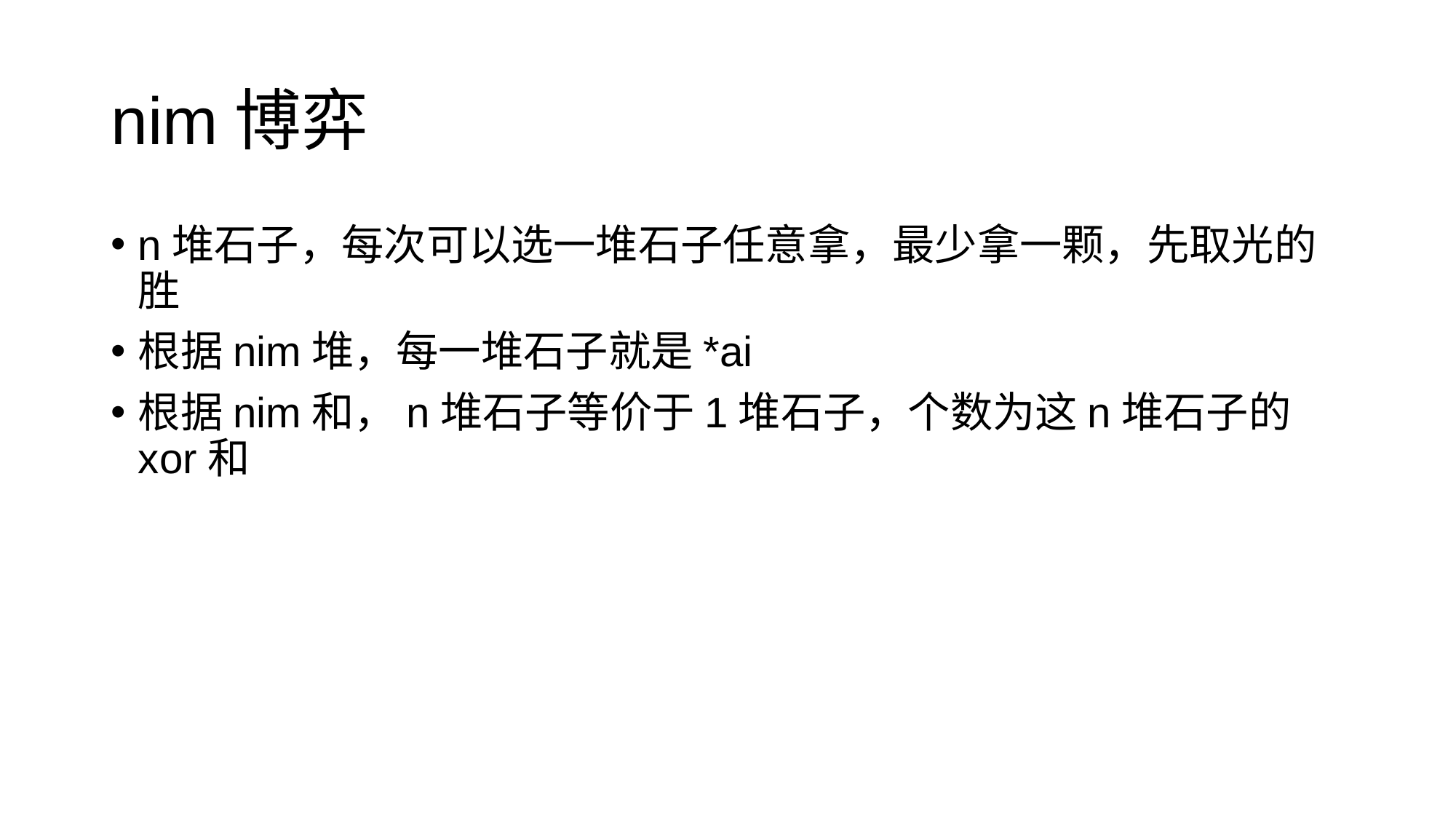

# nim博弈
n堆石子，每次可以选一堆石子任意拿，最少拿一颗，先取光的胜
根据nim堆，每一堆石子就是*ai
根据nim和，n堆石子等价于1堆石子，个数为这n堆石子的xor和